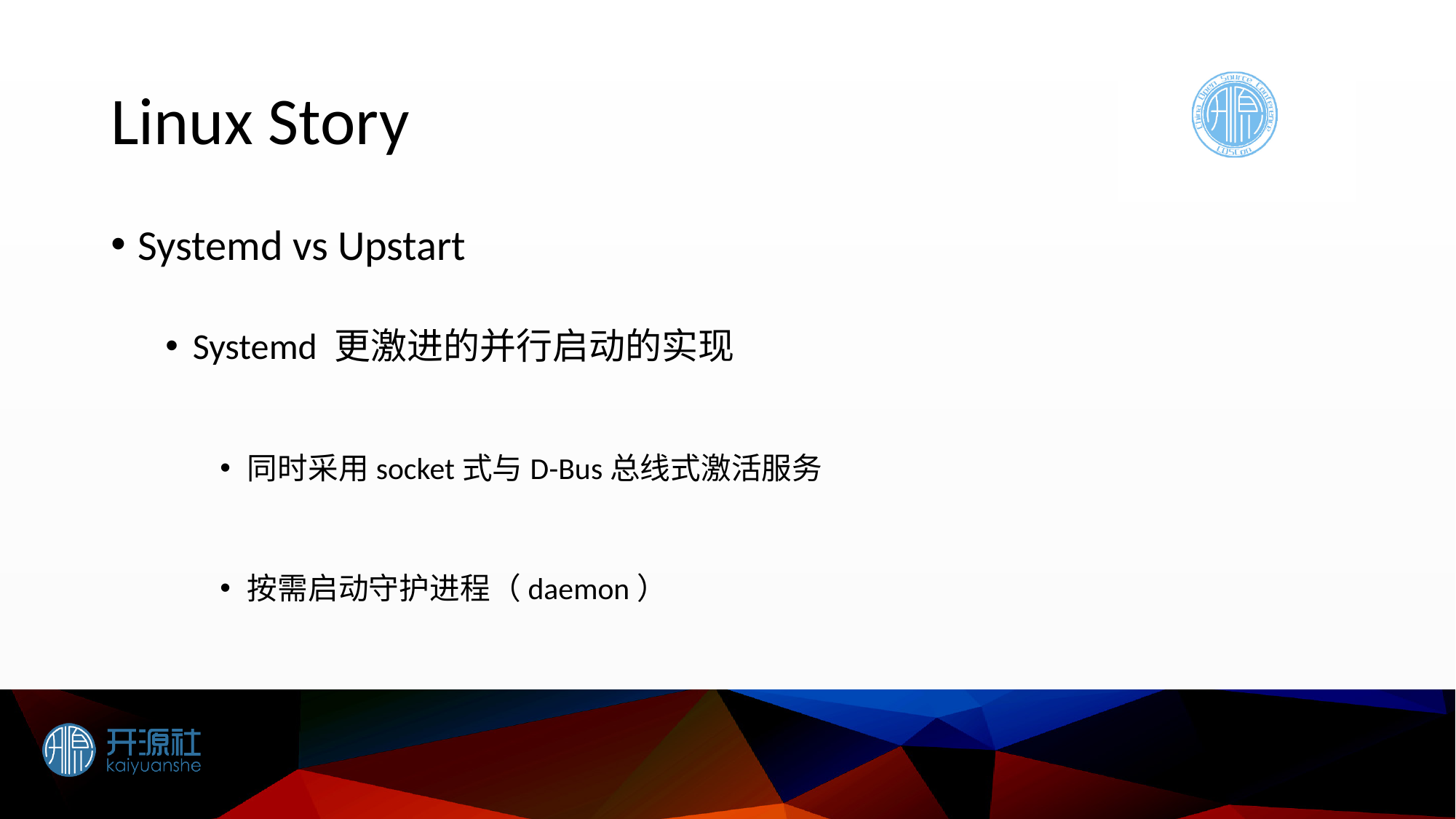

# Linux Story
Systemd vs Upstart
Systemd 更激进的并行启动的实现
同时采用socket式与D-Bus总线式激活服务

按需启动守护进程（daemon）